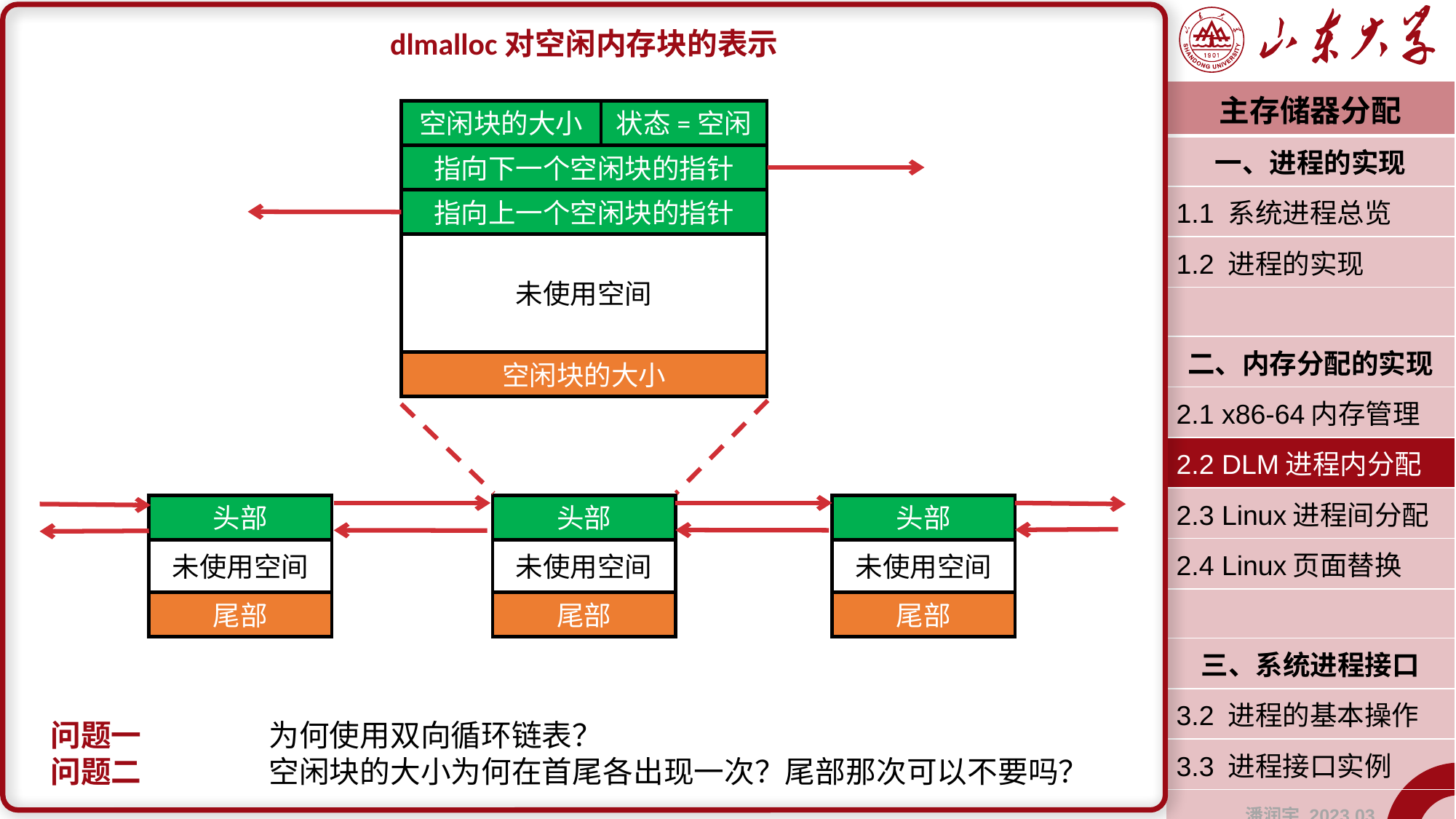

dlmalloc对空闲内存块的表示

问题一		为何使用双向循环链表？
问题二		空闲块的大小为何在首尾各出现一次？尾部那次可以不要吗？
| 主存储器分配 |
| --- |
| 一、进程的实现 |
| 1.1 系统进程总览 |
| 1.2 进程的实现 |
|  |
| 二、内存分配的实现 |
| 2.1 x86-64内存管理 |
| 2.2 DLM进程内分配 |
| 2.3 Linux进程间分配 |
| 2.4 Linux页面替换 |
|  |
| 三、系统进程接口 |
| 3.2 进程的基本操作 |
| 3.3 进程接口实例 |
| 潘润宇 2023.03 |
空闲块的大小
状态=空闲
指向下一个空闲块的指针
指向上一个空闲块的指针
未使用空间
空闲块的大小
头部
头部
头部
未使用空间
未使用空间
未使用空间
尾部
尾部
尾部